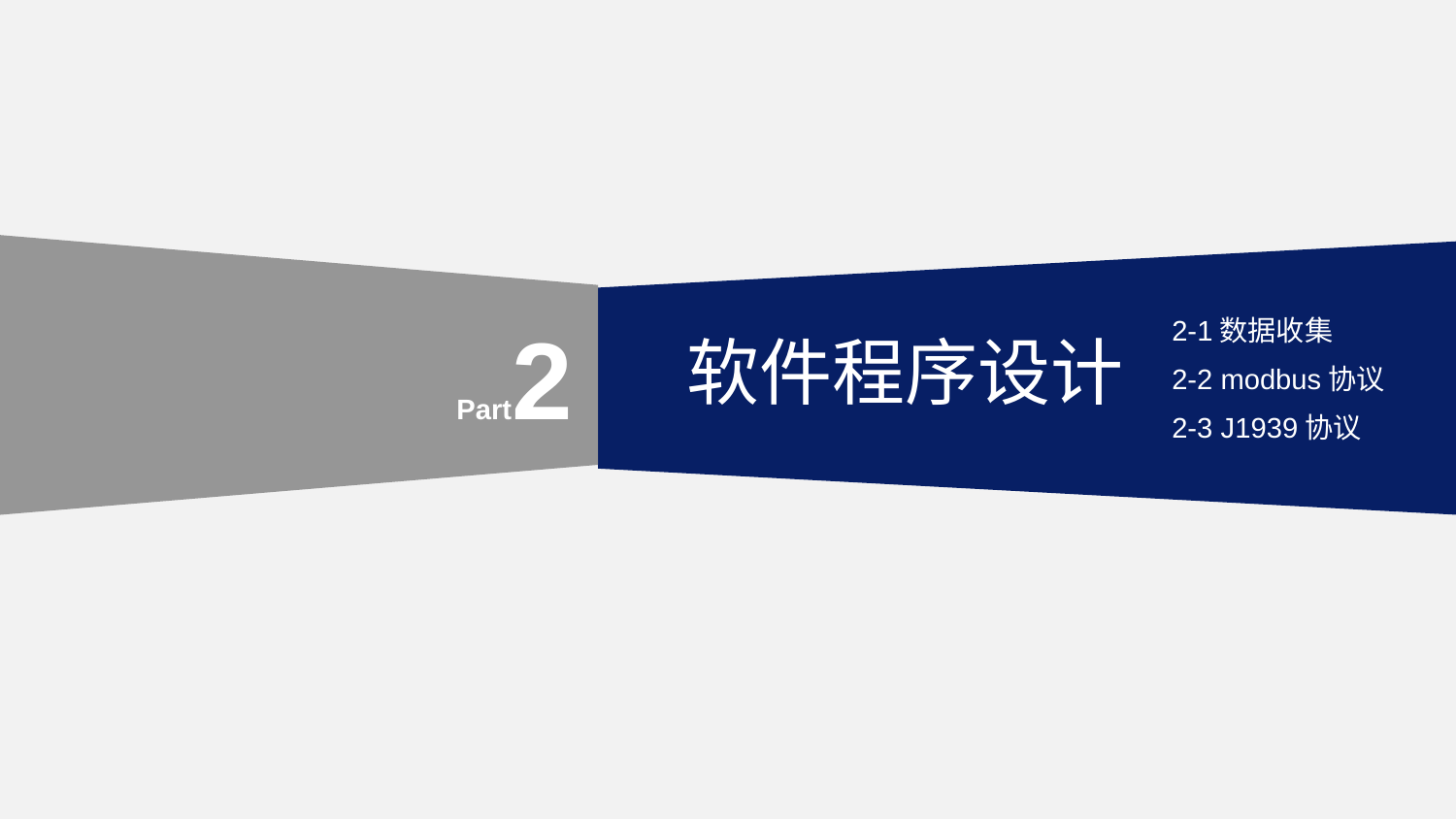

2-1数据收集
2-2 modbus协议
Part2
软件程序设计
2-3 J1939协议